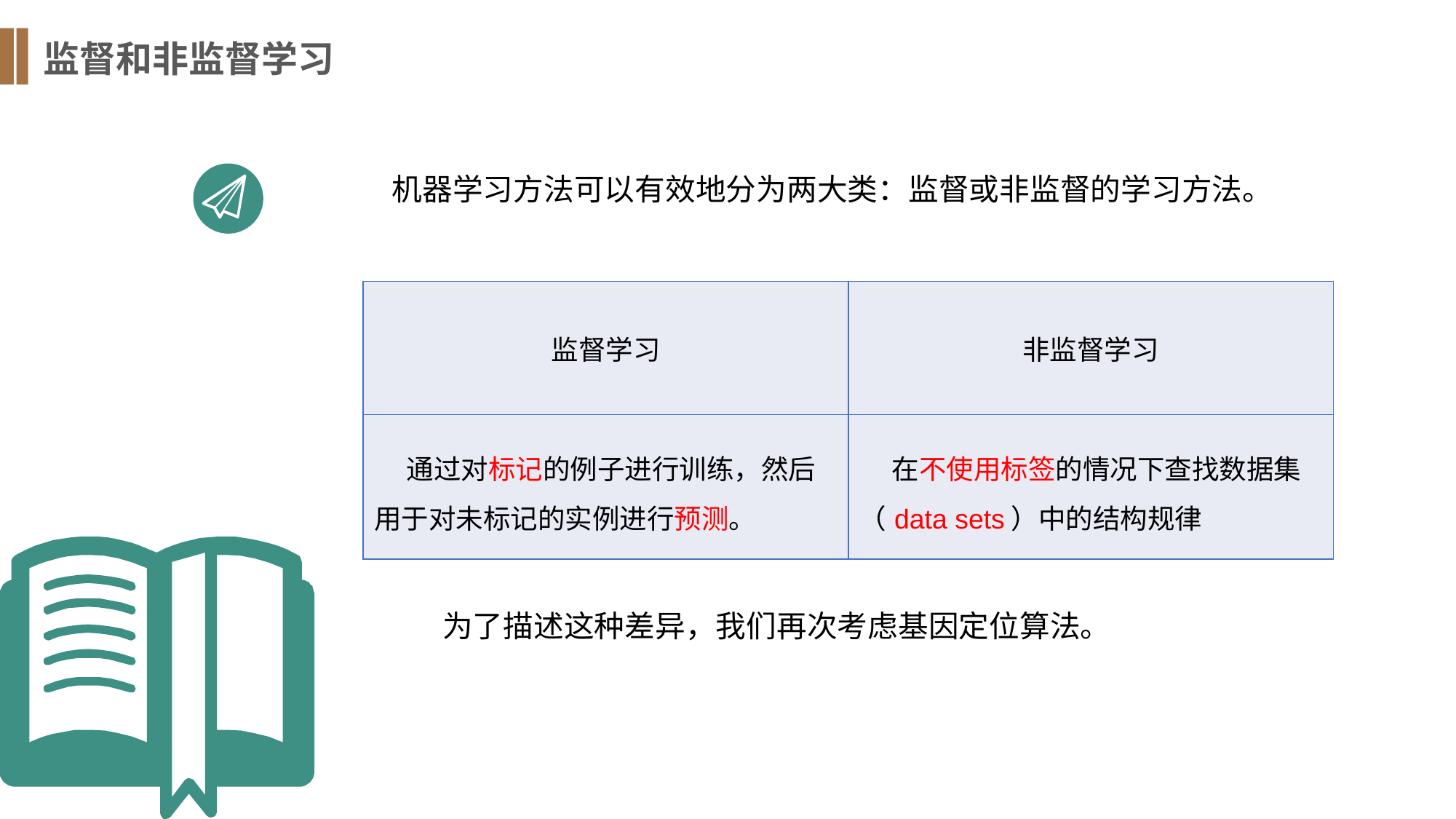

监督和非监督学习
	机器学习方法可以有效地分为两大类：监督或非监督的学习方法。

| 监督学习 | 非监督学习 |
| --- | --- |
| 通过对标记的例子进行训练，然后用于对未标记的实例进行预测。 | 在不使用标签的情况下查找数据集（data sets）中的结构规律 |

	为了描述这种差异，我们再次考虑基因定位算法。